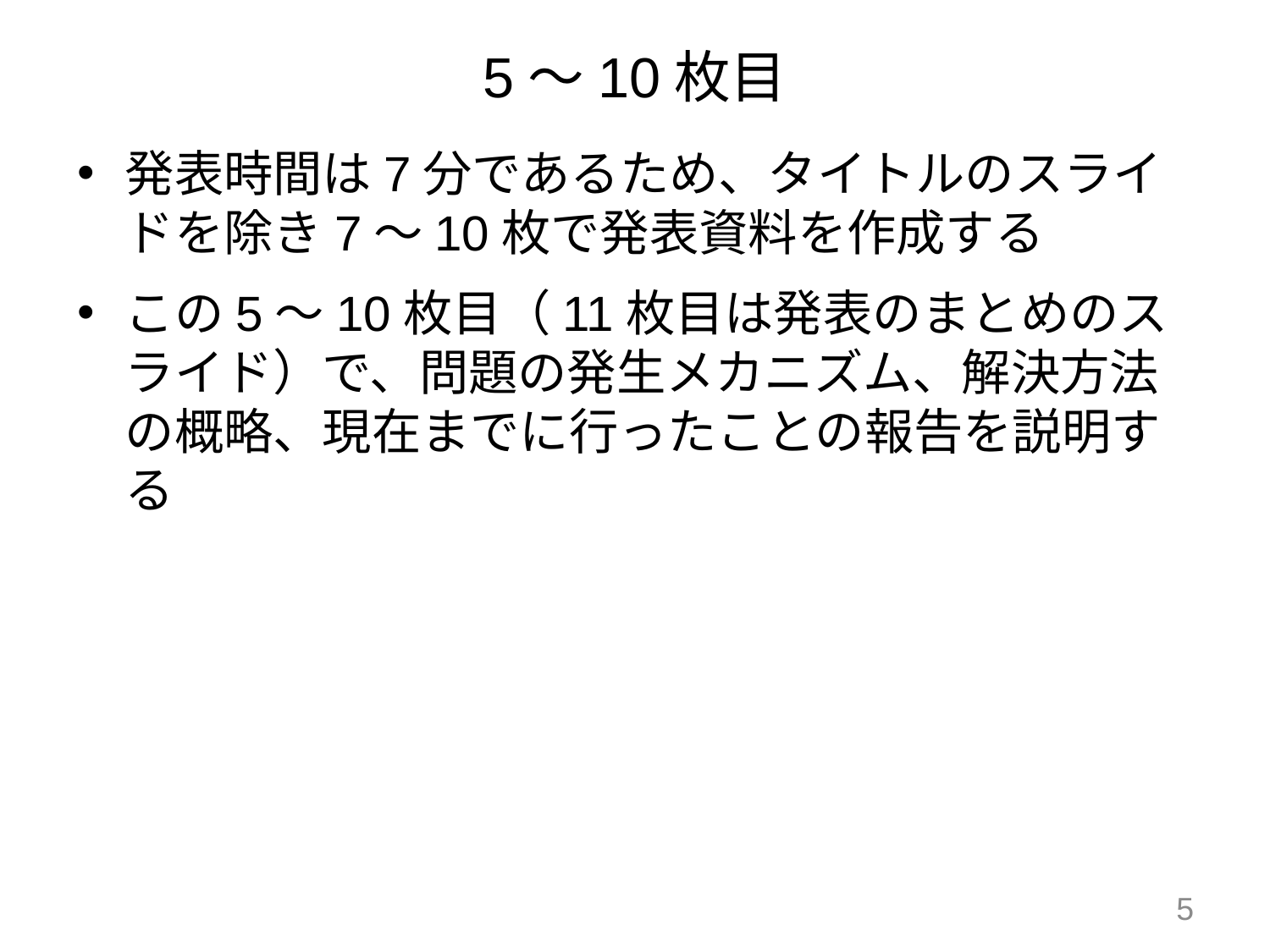

# 5～10枚目
発表時間は7分であるため、タイトルのスライドを除き7～10枚で発表資料を作成する
この5～10枚目（11枚目は発表のまとめのスライド）で、問題の発生メカニズム、解決方法の概略、現在までに行ったことの報告を説明する

5